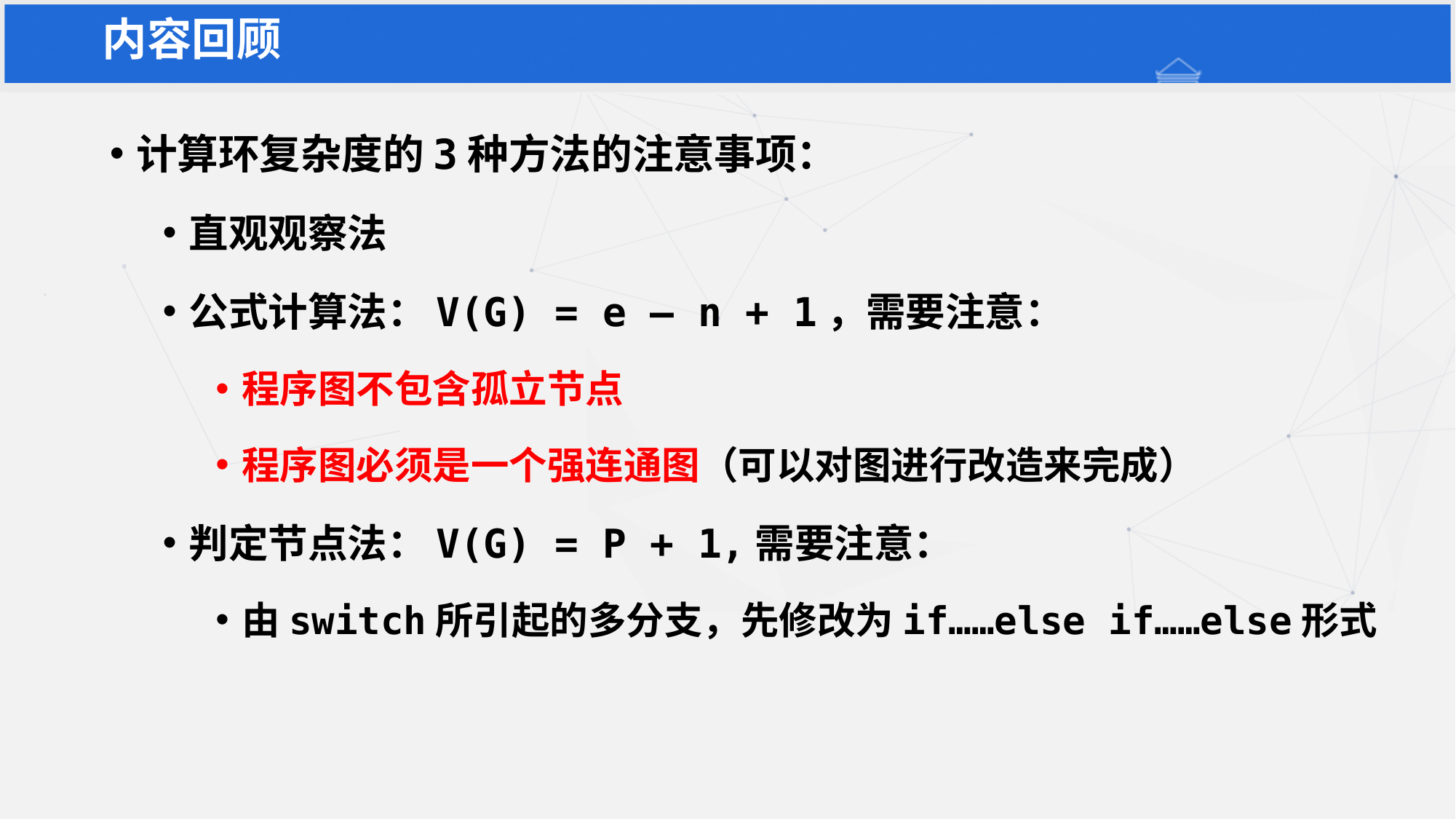

内容回顾
计算环复杂度的3种方法的注意事项：
直观观察法
公式计算法：V(G) = e – n + 1，需要注意：
程序图不包含孤立节点
程序图必须是一个强连通图（可以对图进行改造来完成）
判定节点法：V(G) = P + 1,需要注意：
由switch所引起的多分支，先修改为if……else if……else形式